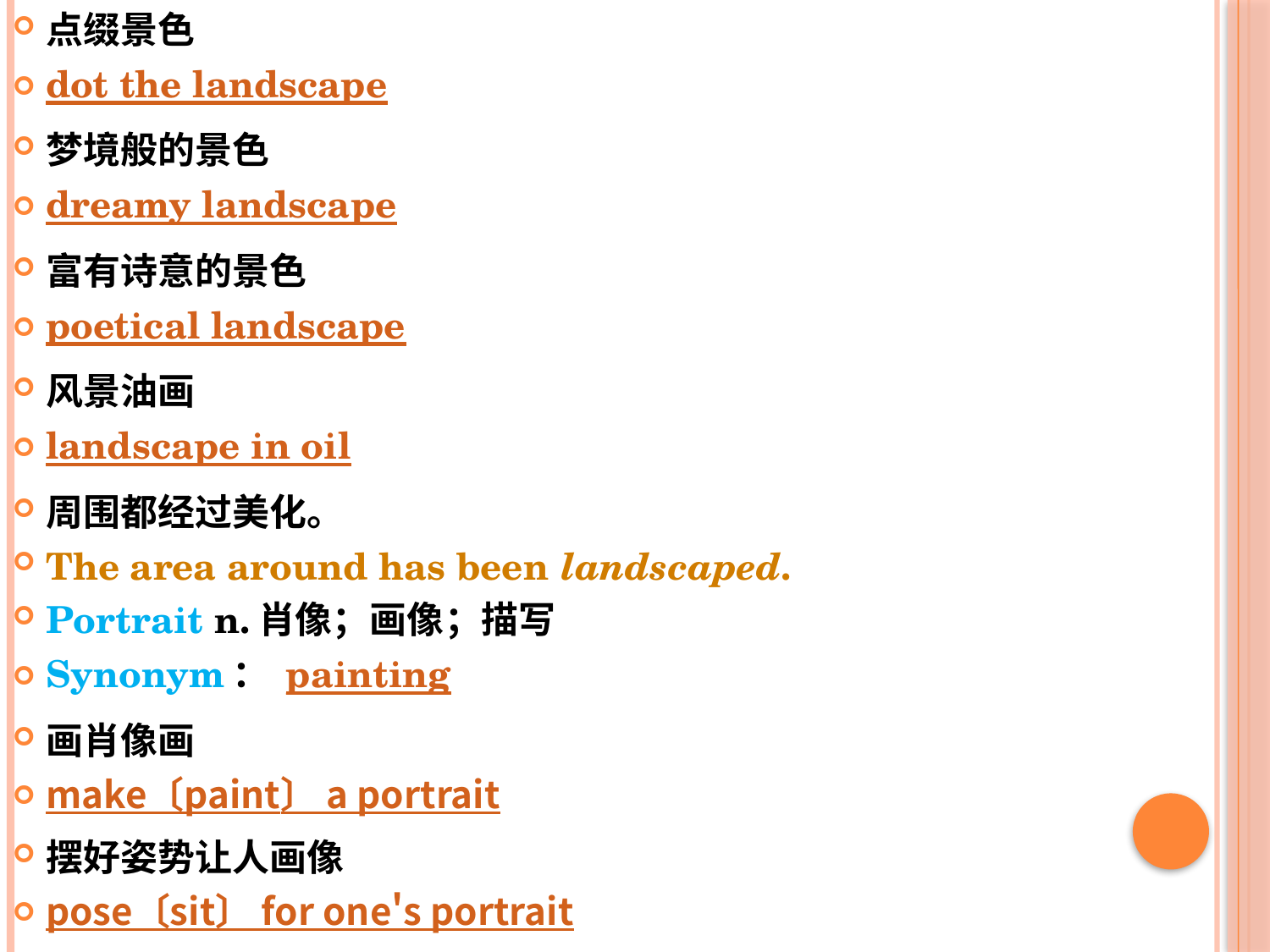

点缀景色
dot the landscape
梦境般的景色
dreamy landscape
富有诗意的景色
poetical landscape
风景油画
landscape in oil
周围都经过美化。
The area around has been landscaped.
Portrait n.肖像；画像；描写
Synonym： painting
画肖像画
make〔paint〕 a portrait
摆好姿势让人画像
pose〔sit〕 for one's portrait